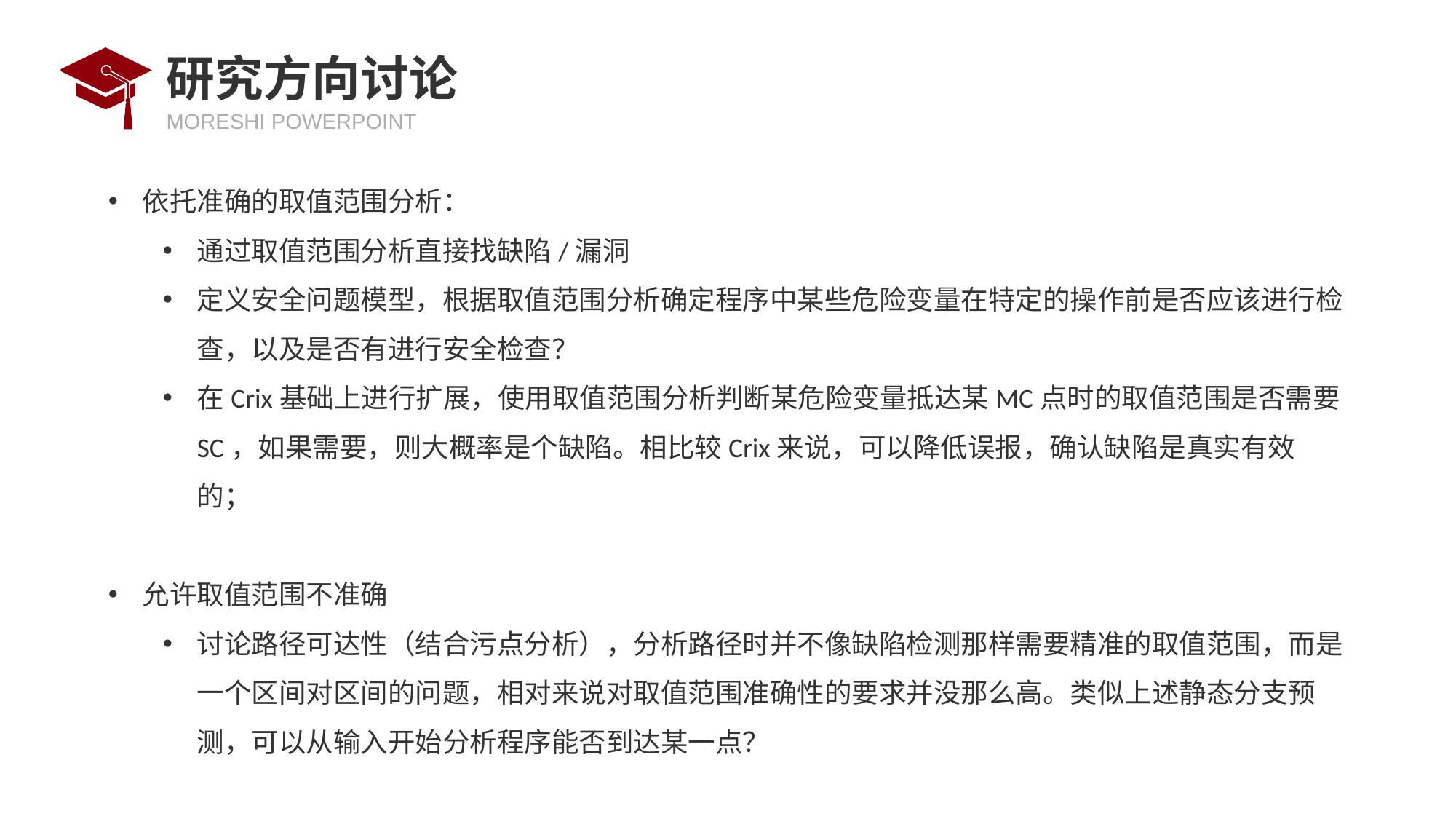

# 研究方向讨论
依托准确的取值范围分析：
通过取值范围分析直接找缺陷/漏洞
定义安全问题模型，根据取值范围分析确定程序中某些危险变量在特定的操作前是否应该进行检查，以及是否有进行安全检查？
在Crix基础上进行扩展，使用取值范围分析判断某危险变量抵达某MC点时的取值范围是否需要SC，如果需要，则大概率是个缺陷。相比较Crix来说，可以降低误报，确认缺陷是真实有效的；

允许取值范围不准确
讨论路径可达性（结合污点分析），分析路径时并不像缺陷检测那样需要精准的取值范围，而是一个区间对区间的问题，相对来说对取值范围准确性的要求并没那么高。类似上述静态分支预测，可以从输入开始分析程序能否到达某一点？